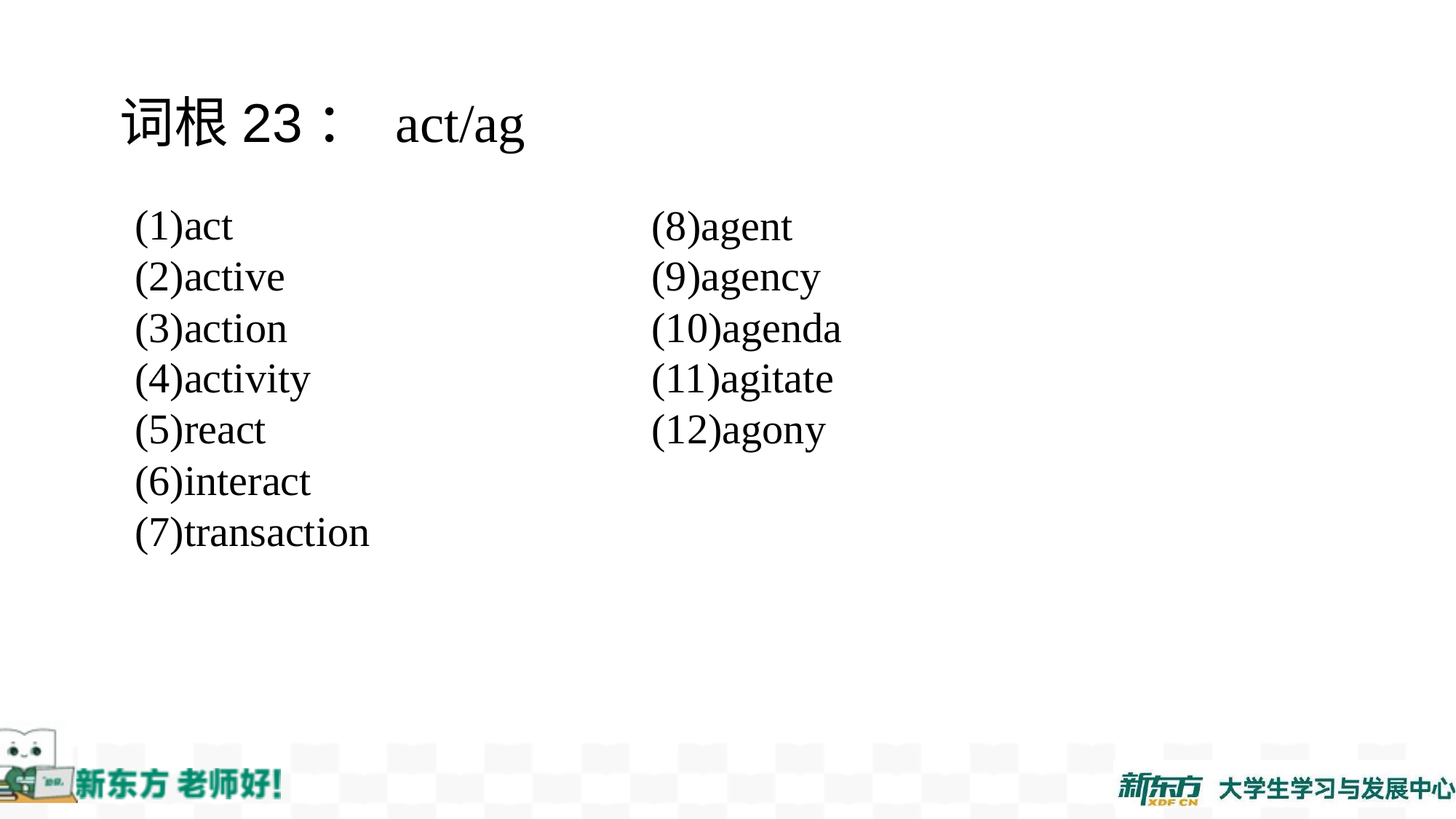

词根23： act/ag
(1)act
(2)active
(3)action
(4)activity
(5)react
(6)interact
(7)transaction

(8)agent
(9)agency
(10)agenda
(11)agitate
(12)agony